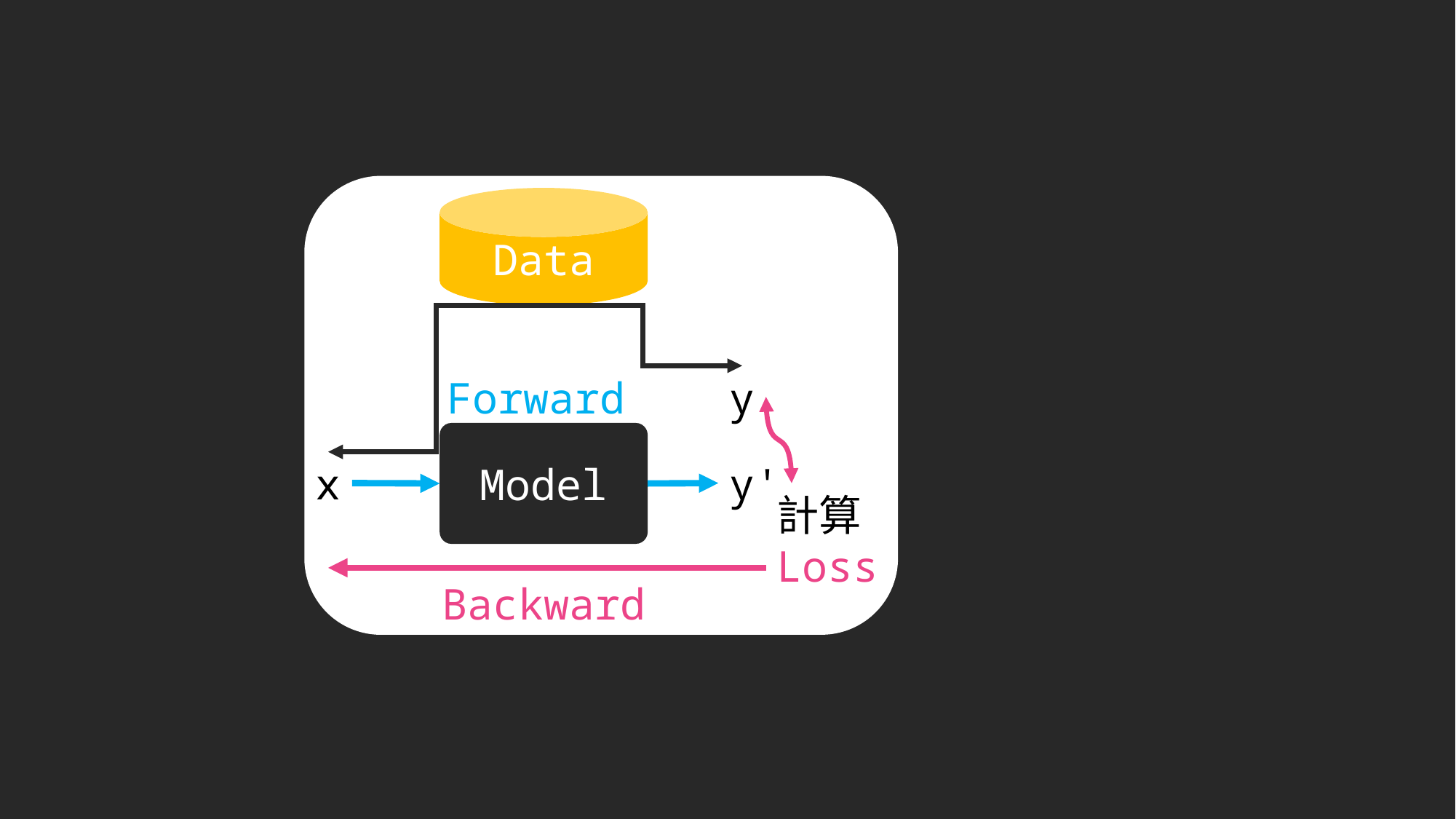

Data
y
Forward
Model
x
y'
計算 Loss
Backward